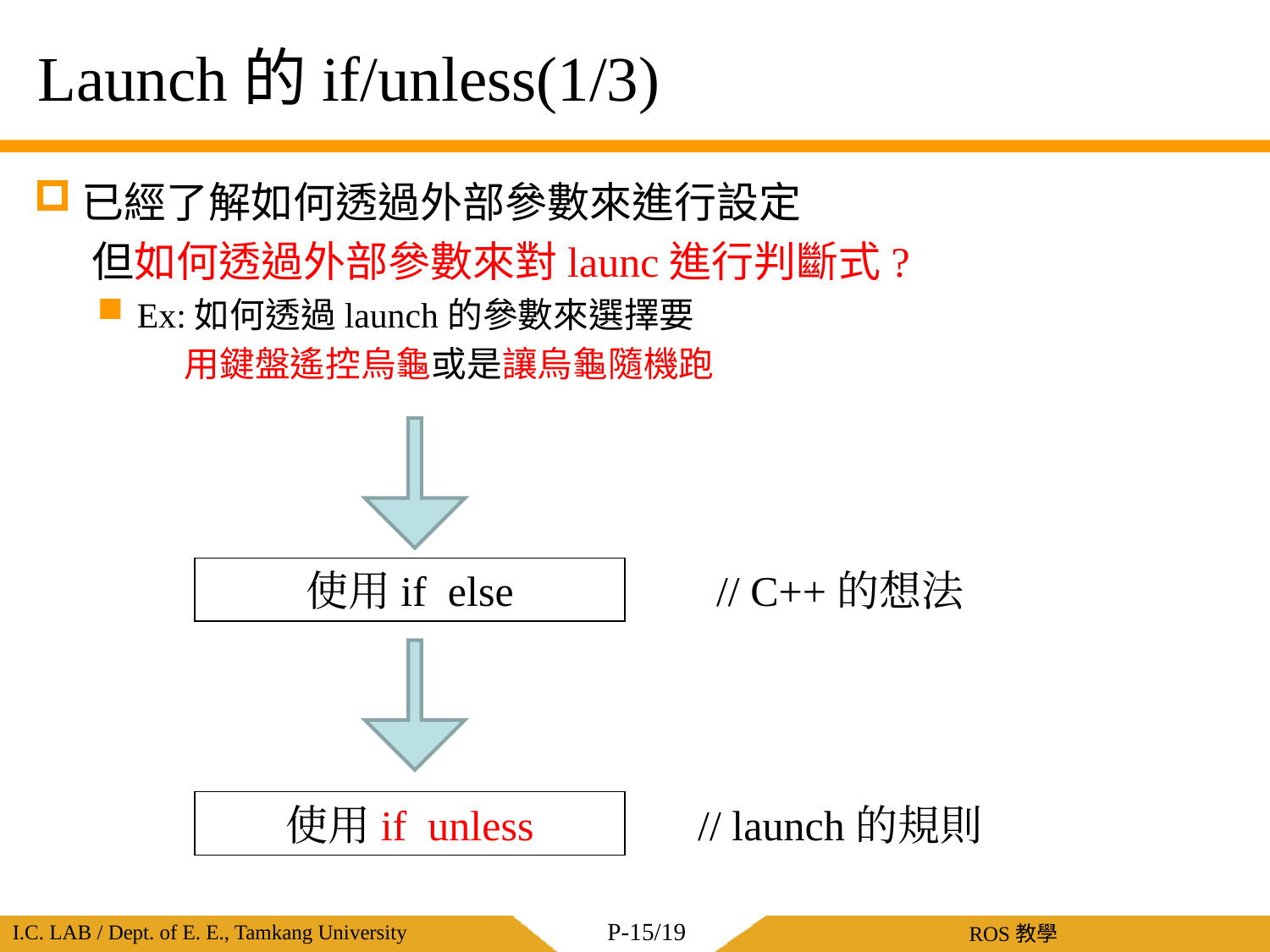

# Launch的if/unless(1/3)
已經了解如何透過外部參數來進行設定
     但如何透過外部參數來對launc進行判斷式?
Ex:如何透過launch的參數來選擇要
          用鍵盤遙控烏龜或是讓烏龜隨機跑

使用if  else
// C++的想法

使用if  unless
// launch的規則